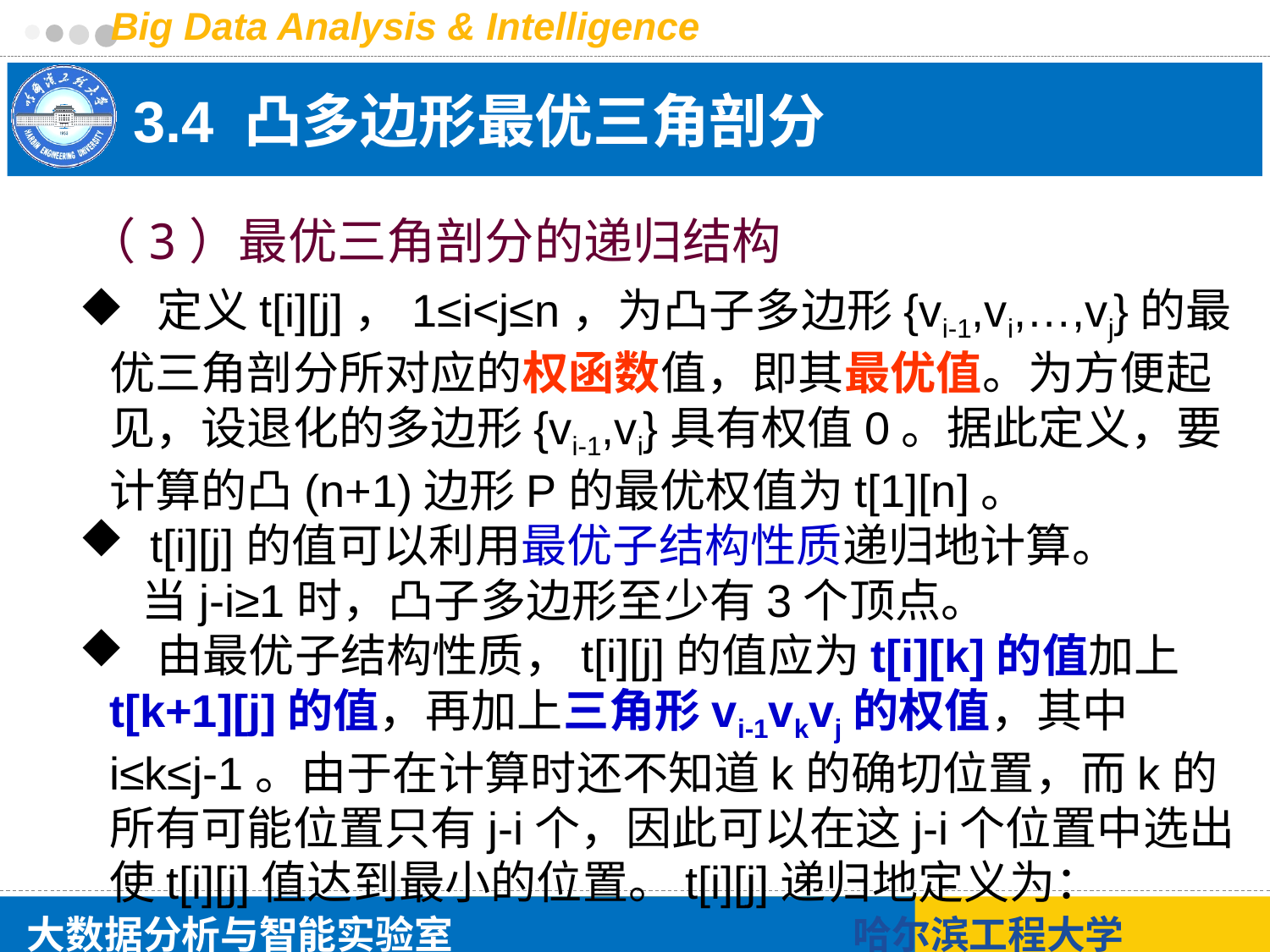

# 3.4 凸多边形最优三角剖分
（3）最优三角剖分的递归结构
  定义t[i][j]，1≤i<j≤n，为凸子多边形{vi-1,vi,…,vj}的最优三角剖分所对应的权函数值，即其最优值。为方便起见，设退化的多边形{vi-1,vi}具有权值0。据此定义，要计算的凸(n+1)边形P的最优权值为t[1][n]。
  t[i][j]的值可以利用最优子结构性质递归地计算。
     当j-i≥1时，凸子多边形至少有3个顶点。
  由最优子结构性质，t[i][j]的值应为t[i][k]的值加上t[k+1][j]的值，再加上三角形vi-1vkvj的权值，其中i≤k≤j-1。由于在计算时还不知道k的确切位置，而k的所有可能位置只有j-i个，因此可以在这j-i个位置中选出使t[i][j]值达到最小的位置。t[i][j]递归地定义为：